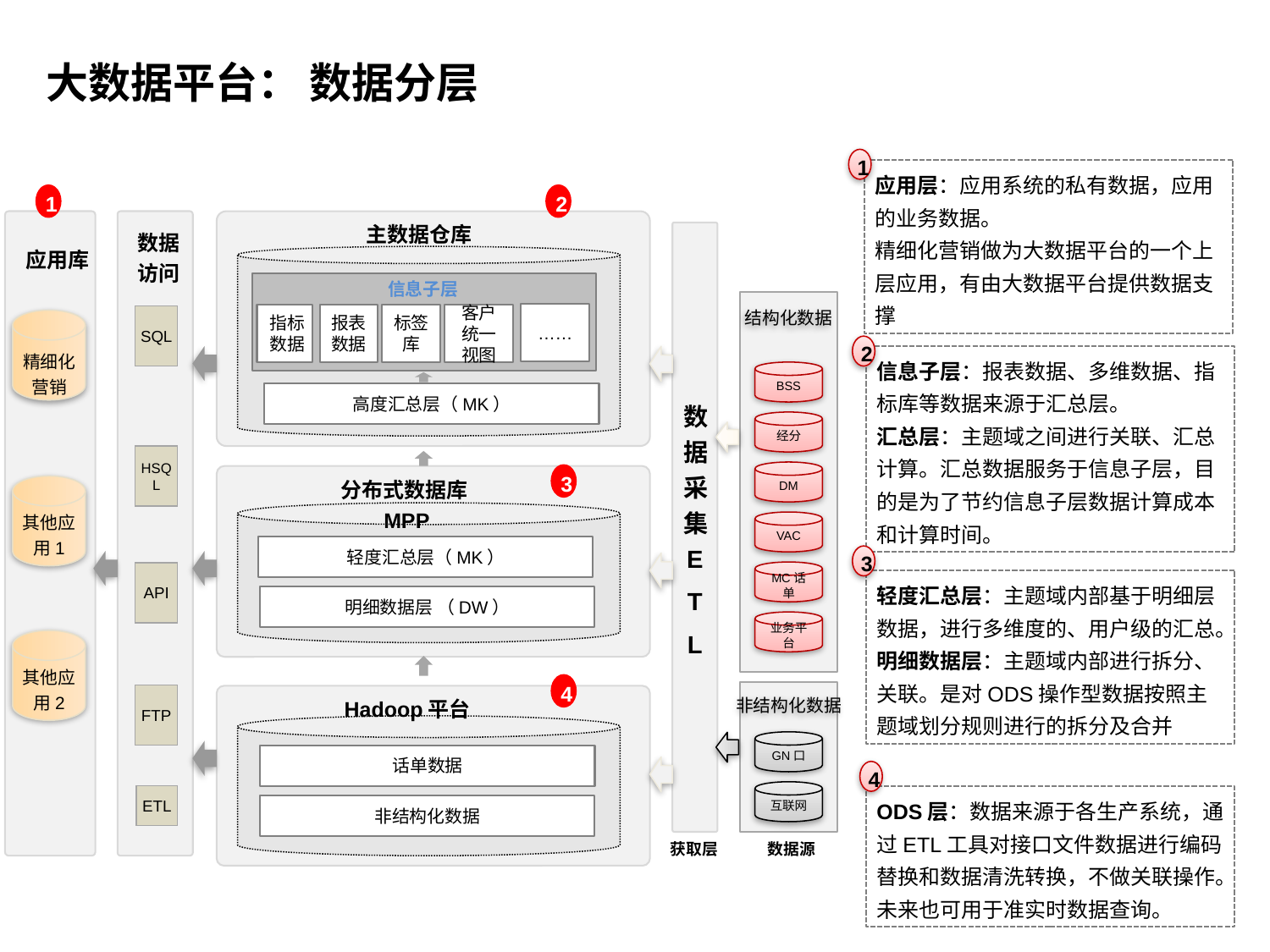

大数据平台： 数据分层
1
应用层：应用系统的私有数据，应用的业务数据。
精细化营销做为大数据平台的一个上层应用，有由大数据平台提供数据支撑
1
2

主数据仓库
数据访问
数据采集E
T
L
应用库

信息子层

结构化数据
……
指标数据
报表数据
标签库
客户统一视图
SQL

2
精细化营销

信息子层：报表数据、多维数据、指标库等数据来源于汇总层。
汇总层：主题域之间进行关联、汇总计算。汇总数据服务于信息子层，目的是为了节约信息子层数据计算成本和计算时间。

BSS

高度汇总层（MK）
经分

HSQL

DM

3
分布式数据库MPP

其他应用1

VAC
轻度汇总层（MK）
3

MC话单
API
轻度汇总层：主题域内部基于明细层数据，进行多维度的、用户级的汇总。
明细数据层：主题域内部进行拆分、关联。是对ODS操作型数据按照主题域划分规则进行的拆分及合并
明细数据层 （DW）
业务平台

其他应用2
4

FTP

Hadoop平台
非结构化数据

GN口

话单数据
4

互联网
ETL
ODS层：数据来源于各生产系统，通过ETL工具对接口文件数据进行编码替换和数据清洗转换，不做关联操作。未来也可用于准实时数据查询。
非结构化数据
获取层
数据源